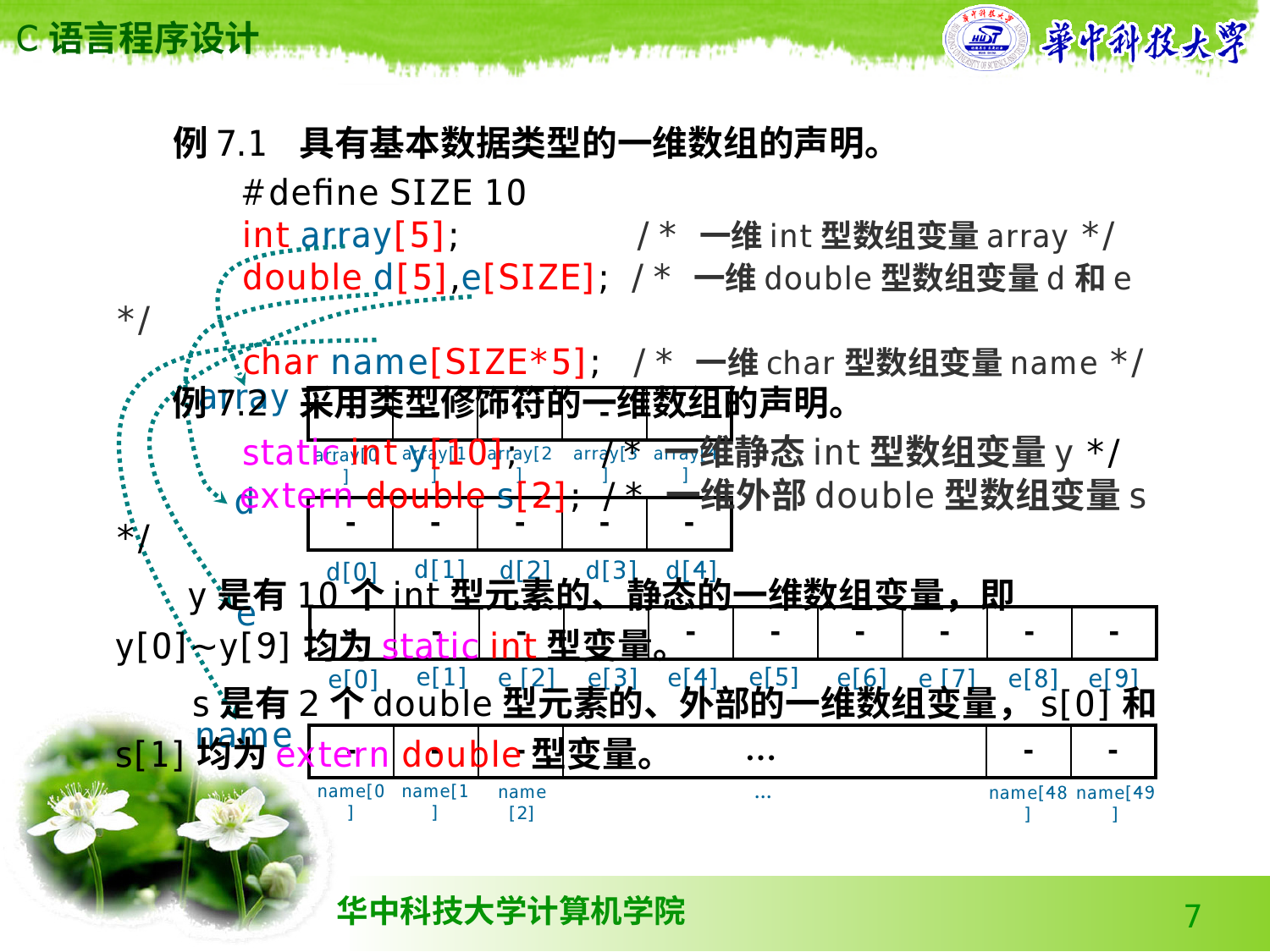

例7.1  具有基本数据类型的一维数组的声明。
            #define SIZE 10
	int array[5];                 /* 一维int型数组变量array */
	double d[5],e[SIZE];  /* 一维double型数组变量d和e */
	char name[SIZE*5];   /* 一维char型数组变量name */

array

d

e

name
      例7.2  采用类型修饰符的一维数组的声明。
            	static int y[10];        /* 一维静态int型数组变量y */
            extern double s[2];  /* 一维外部double型数组变量s */
       y是有10个int型元素的、静态的一维数组变量，即y[0]~y[9]均为static int型变量。
       s是有2个double型元素的、外部的一维数组变量，s[0]和s[1]均为extern double型变量。
| - | - | - | - | - |
| --- | --- | --- | --- | --- |
array[1]
array[2]
array[3]
array[4]
array[0]
| - | - | - | - | - |
| --- | --- | --- | --- | --- |
d[1]
d[2]
d[3]
d[4]
d[0]
| - | - | - | - | - | - | - | - | - | - |
| --- | --- | --- | --- | --- | --- | --- | --- | --- | --- |
e[1]
e[5]
e [2]
e[3]
e[4]
e[6]
e [7]
e[8]
e[9]
e[0]
| - | - | - |  |  | … |  |  | - | - |
| --- | --- | --- | --- | --- | --- | --- | --- | --- | --- |
name[0]
name[1]
…
name [2]
name[48]
name[49]
7